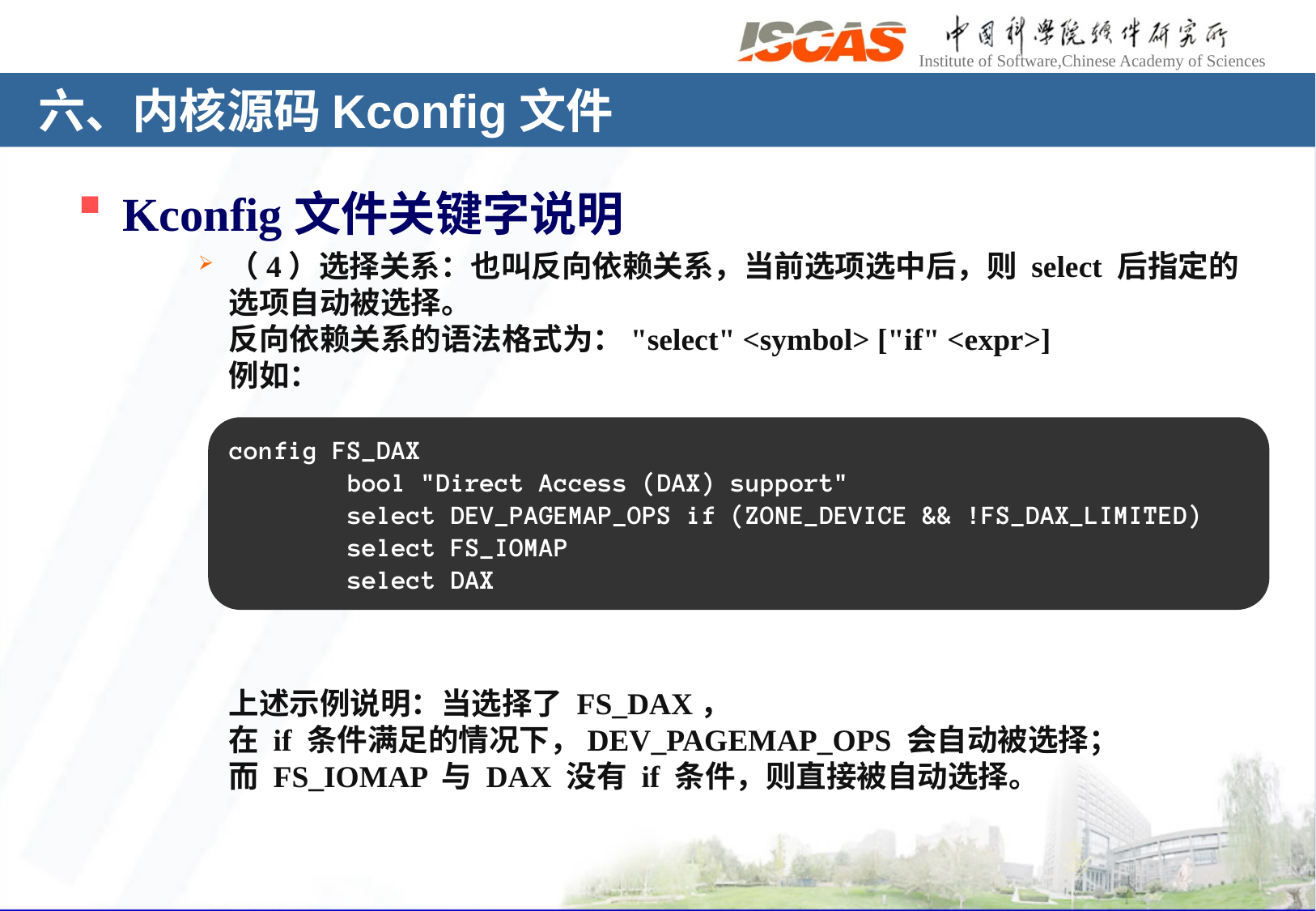

# 六、内核源码Kconfig文件
Kconfig文件关键字说明
（4）选择关系：也叫反向依赖关系，当前选项选中后，则 select 后指定的选项自动被选择。
反向依赖关系的语法格式为："select" <symbol> ["if" <expr>]
例如：
上述示例说明：当选择了 FS_DAX，
在 if 条件满足的情况下，DEV_PAGEMAP_OPS 会自动被选择；
而 FS_IOMAP 与 DAX 没有 if 条件，则直接被自动选择。

config FS_DAX
        bool "Direct Access (DAX) support"
        select DEV_PAGEMAP_OPS if (ZONE_DEVICE && !FS_DAX_LIMITED)
        select FS_IOMAP
        select DAX